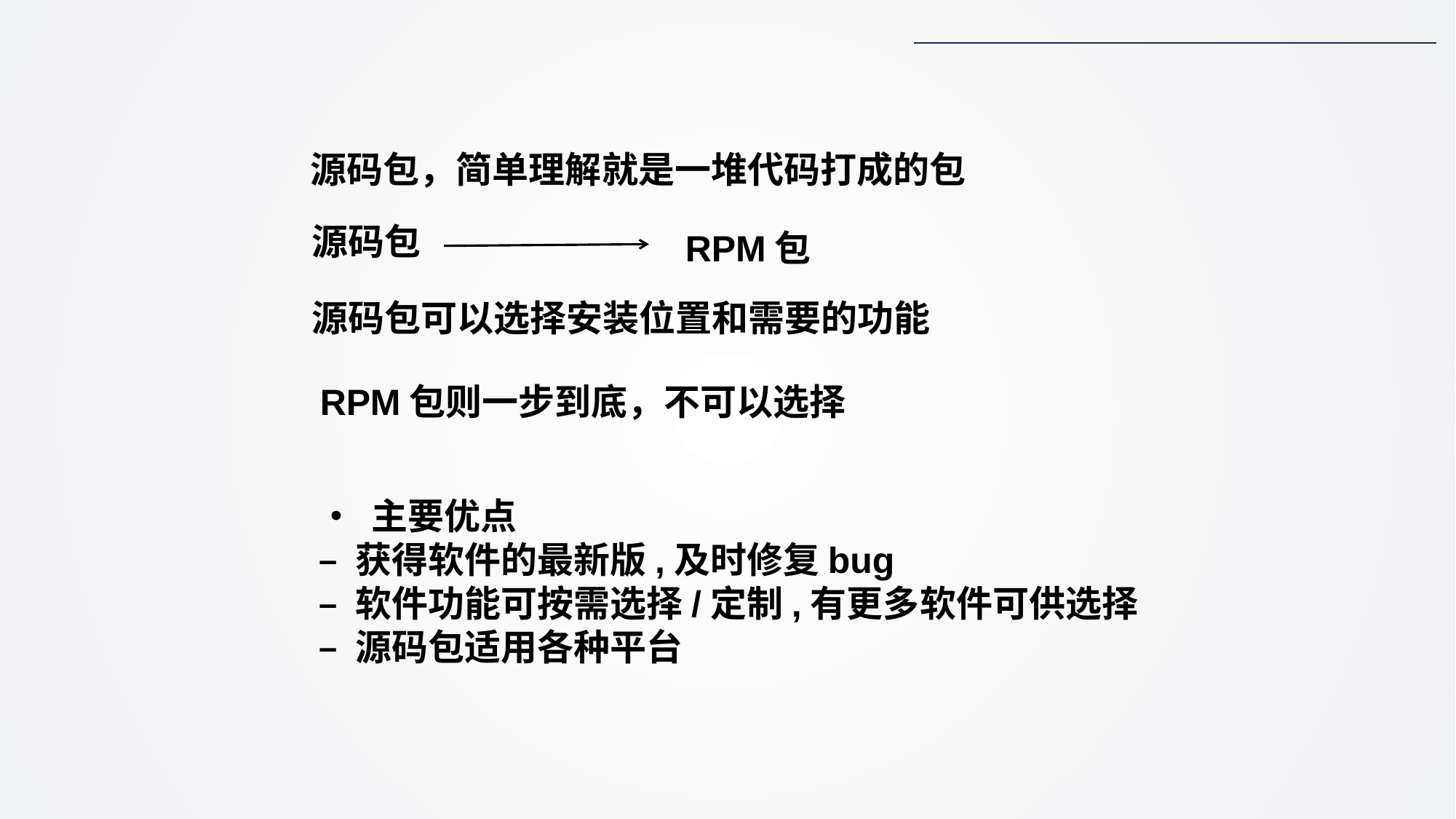

源码包，简单理解就是一堆代码打成的包
源码包
RPM包
源码包可以选择安装位置和需要的功能
RPM包则一步到底，不可以选择
• 主要优点
– 获得软件的最新版,及时修复bug
– 软件功能可按需选择/定制,有更多软件可供选择
– 源码包适用各种平台